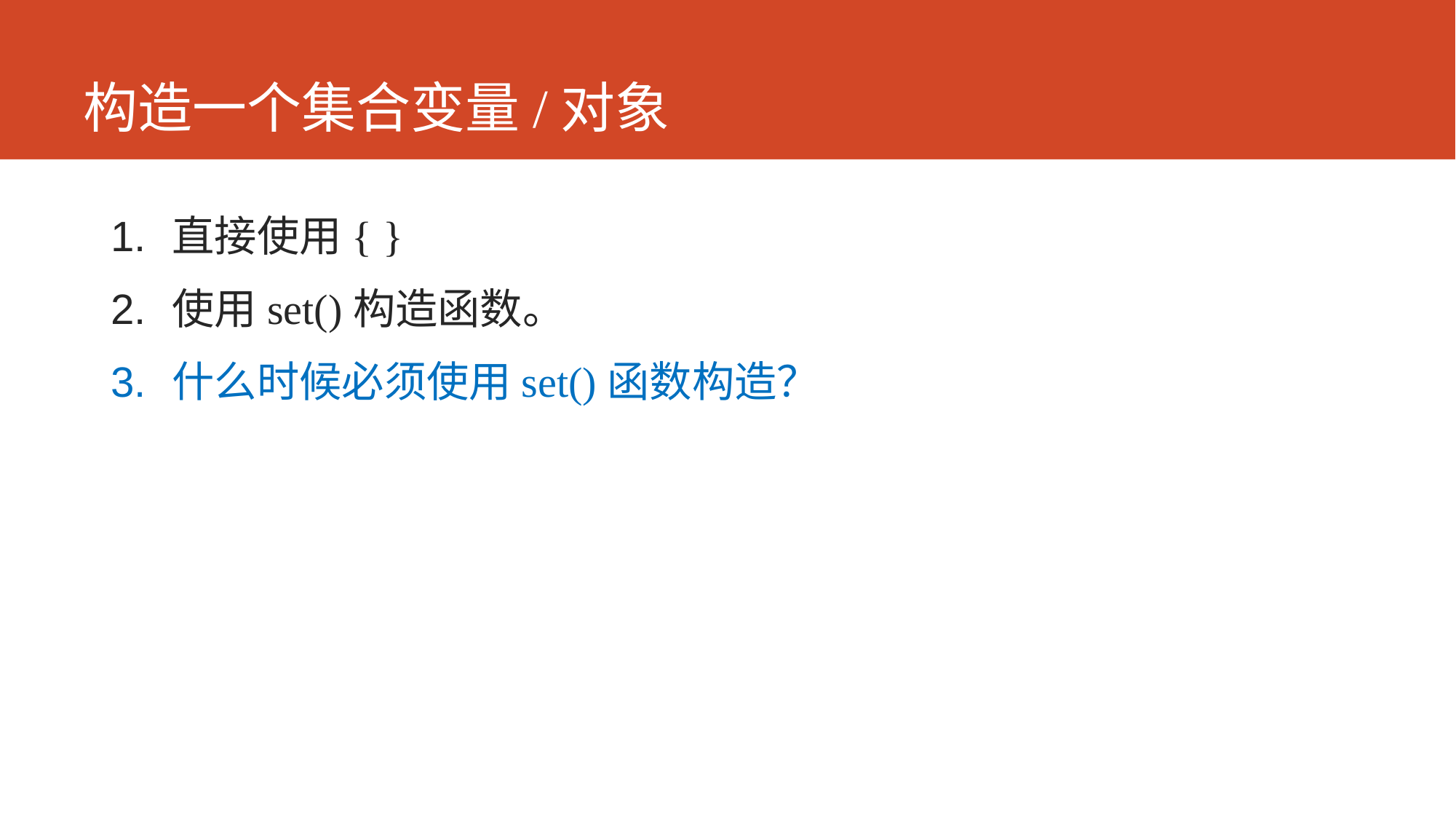

# 构造一个集合变量/对象
直接使用{ }
使用set()构造函数。
什么时候必须使用set()函数构造？